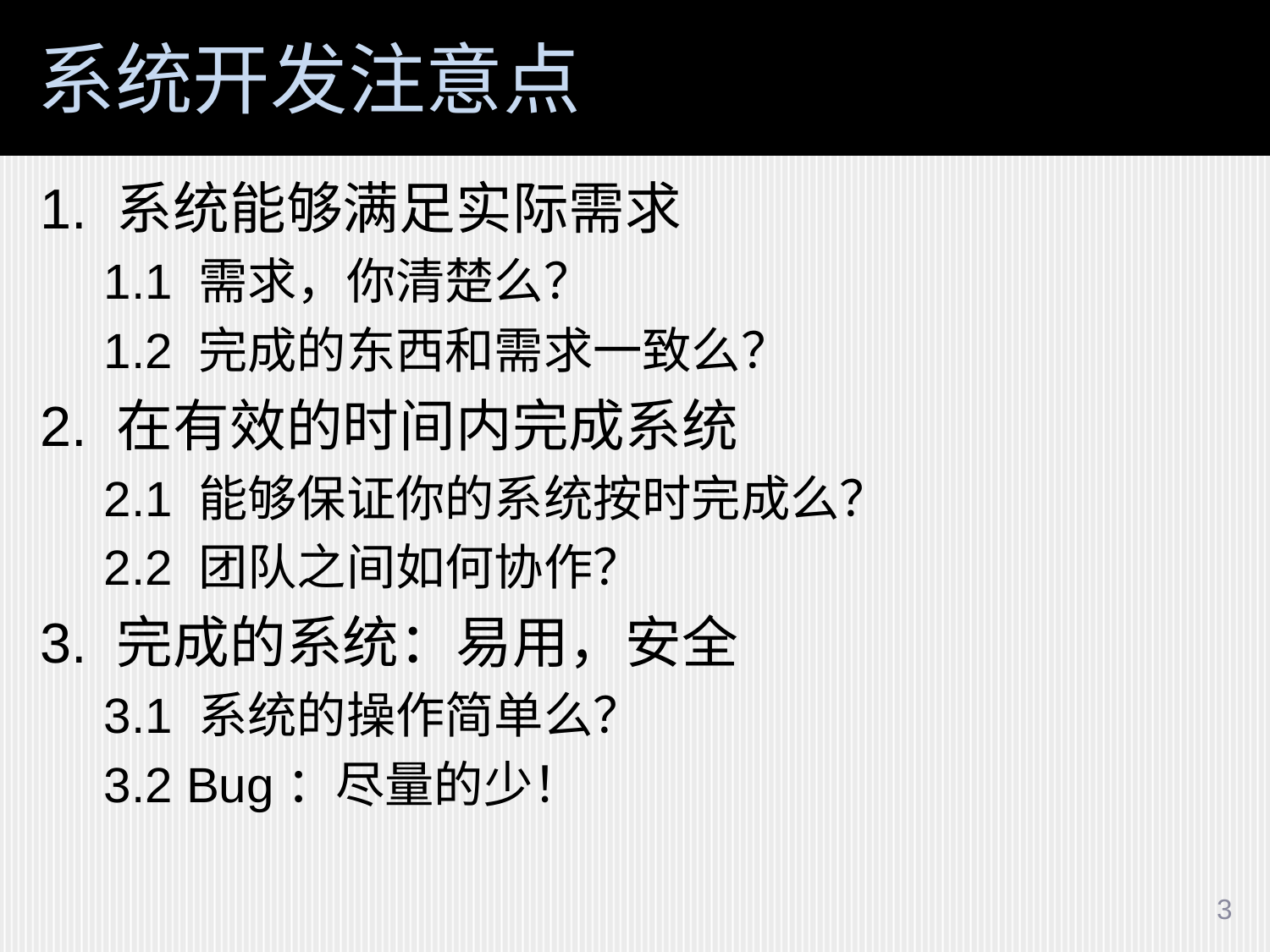

# 系统开发注意点
1. 系统能够满足实际需求
1.1 需求，你清楚么？
1.2 完成的东西和需求一致么？
2. 在有效的时间内完成系统
2.1 能够保证你的系统按时完成么？
2.2 团队之间如何协作？
3. 完成的系统：易用，安全
3.1 系统的操作简单么？
3.2 Bug：尽量的少！
3